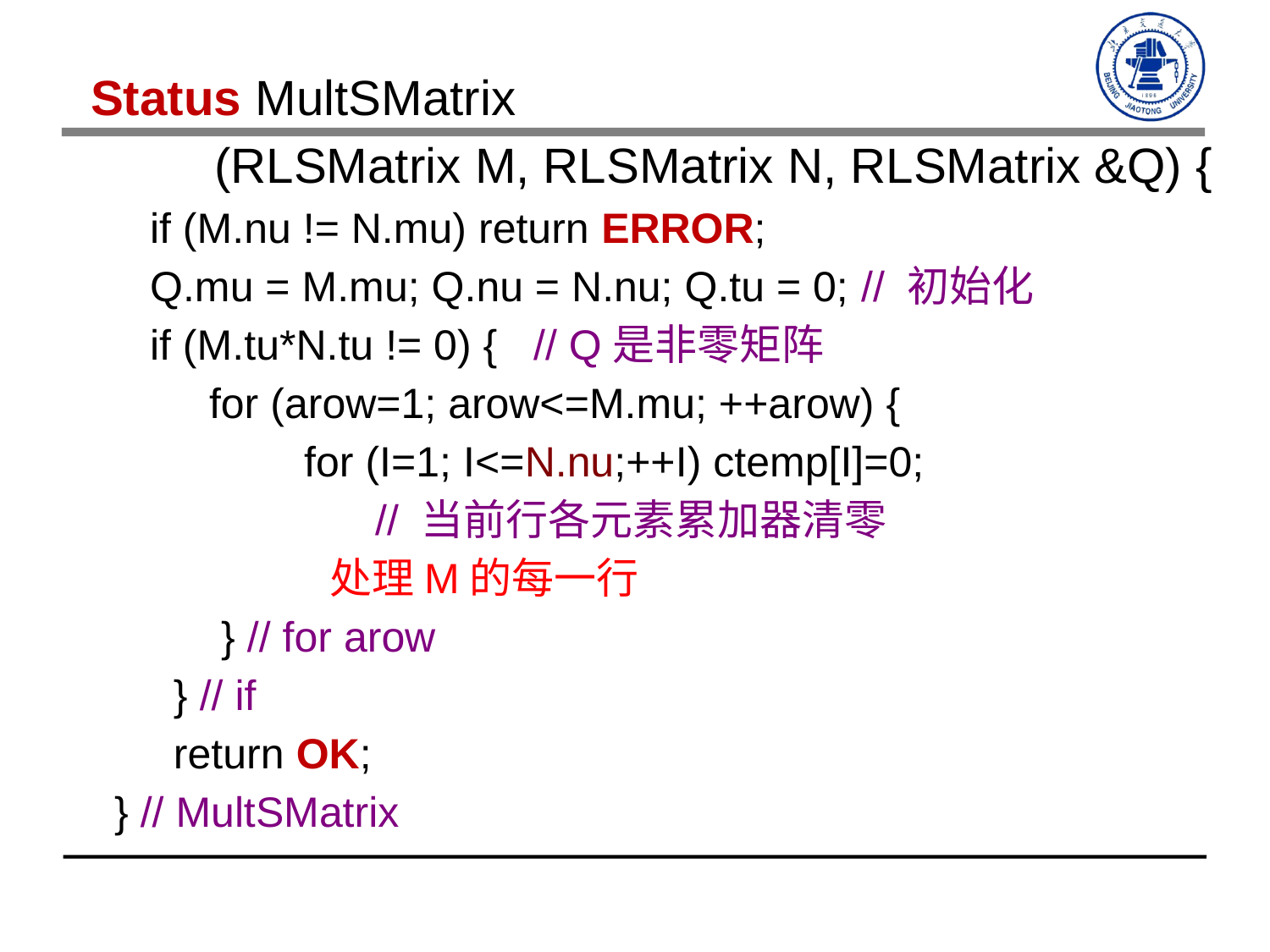

Status MultSMatrix
         (RLSMatrix M, RLSMatrix N, RLSMatrix &Q) {
     if (M.nu != N.mu) return ERROR;
     Q.mu = M.mu; Q.nu = N.nu; Q.tu = 0; // 初始化
     if (M.tu*N.tu != 0) {   // Q是非零矩阵
          for (arow=1; arow<=M.mu; ++arow) {
                  for (I=1; I<=N.nu;++I) ctemp[I]=0;
                        // 当前行各元素累加器清零
                        处理M的每一行
           } // for arow
       } // if
       return OK;
  } // MultSMatrix